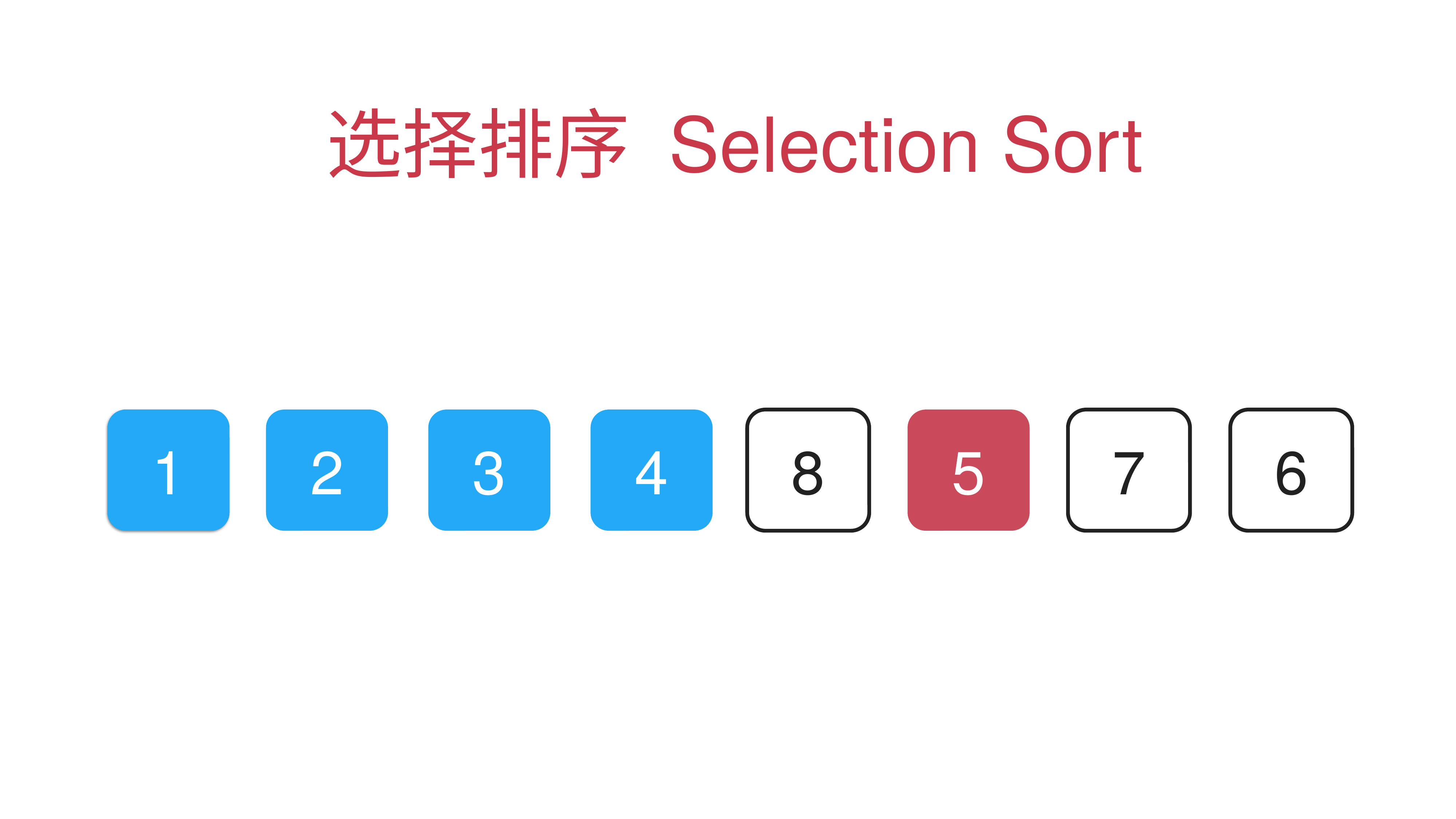

# 选择排序 Selection Sort
1
2
3
4
8
5
7
6